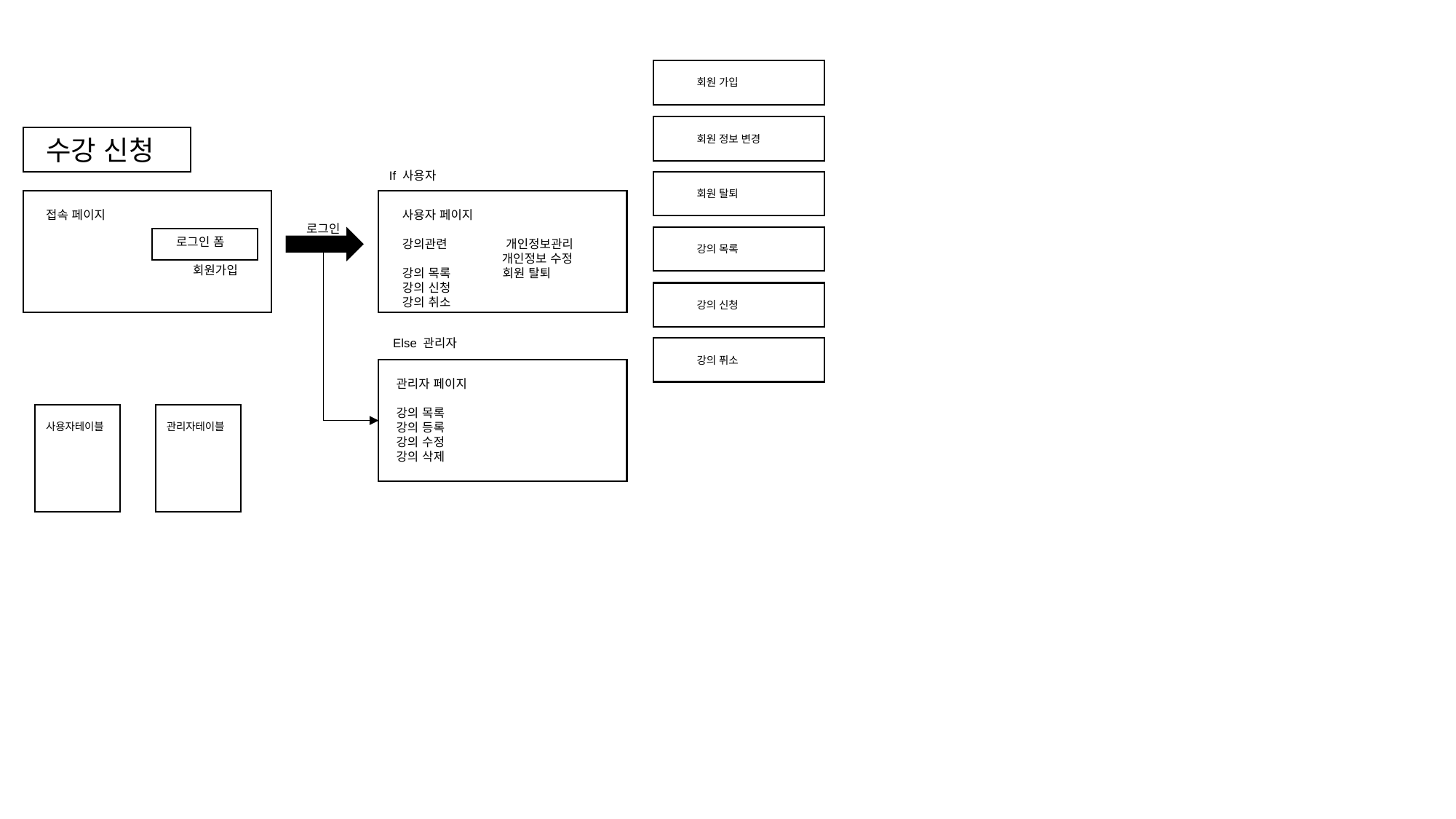

회원 가입

회원 정보 변경

수강 신청
If 사용자

회원 탈퇴

접속 페이지

사용자 페이지

강의관련                 개인정보관리
                            개인정보 수정
강의 목록               회원 탈퇴
강의 신청
강의 취소

로그인

로그인 폼

    회원가입

강의 목록

강의 신청
Else 관리자

강의 퓌소

관리자 페이지

강의 목록
강의 등록
강의 수정
강의 삭제

사용자테이블
관리자테이블